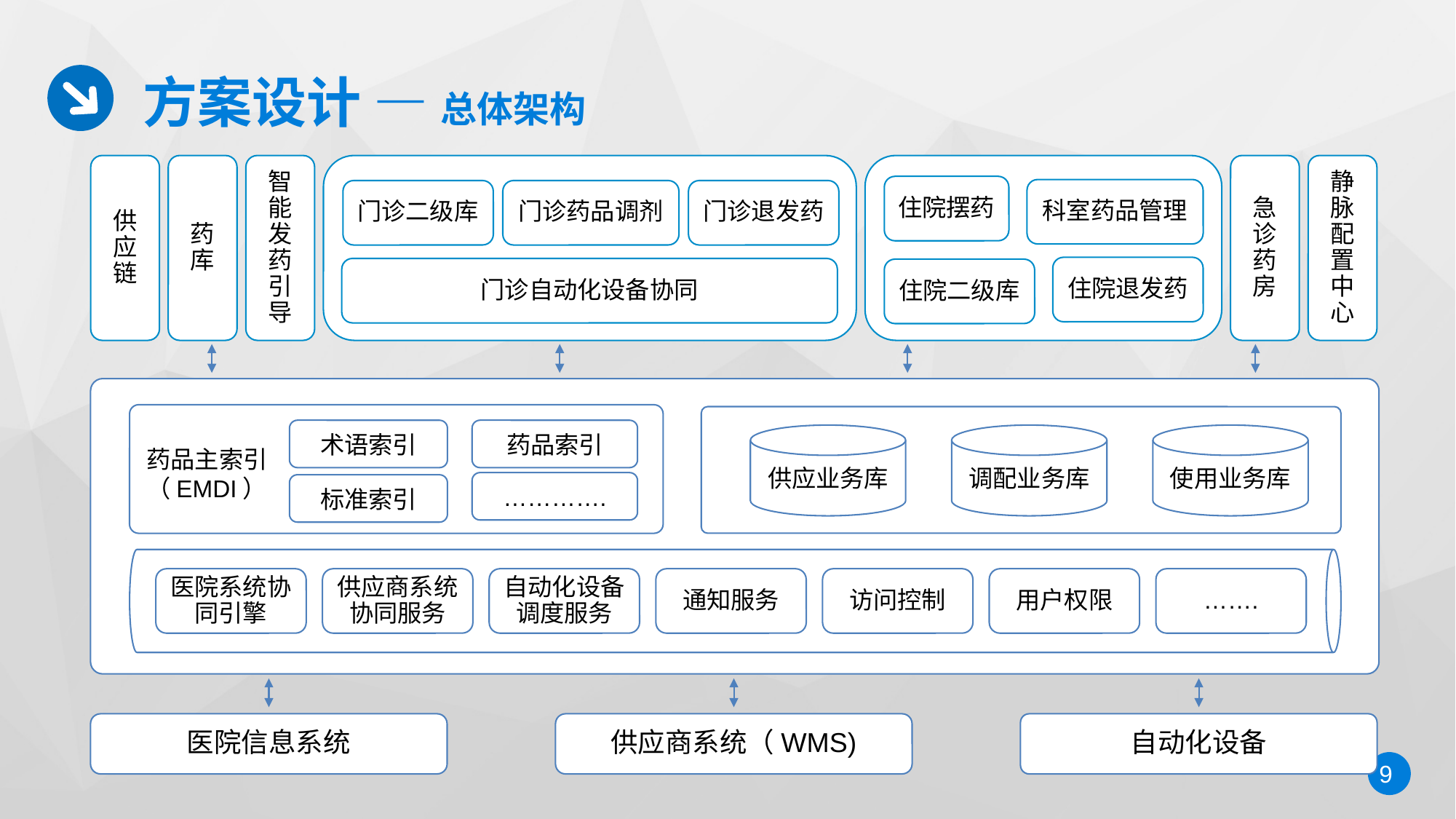

方案设计 — 总体架构
供应链
药库
智能发药引导

急诊药房
静脉配置中心
住院摆药
科室药品管理
门诊二级库
门诊药品调剂
门诊退发药
住院退发药
门诊自动化设备协同
住院二级库

术语索引
药品索引
供应业务库
调配业务库
使用业务库
药品主索引
（EMDI）
………….
标准索引
医院系统协同引擎
供应商系统协同服务
自动化设备调度服务
通知服务
访问控制
用户权限
…….
医院信息系统
供应商系统（WMS)
自动化设备